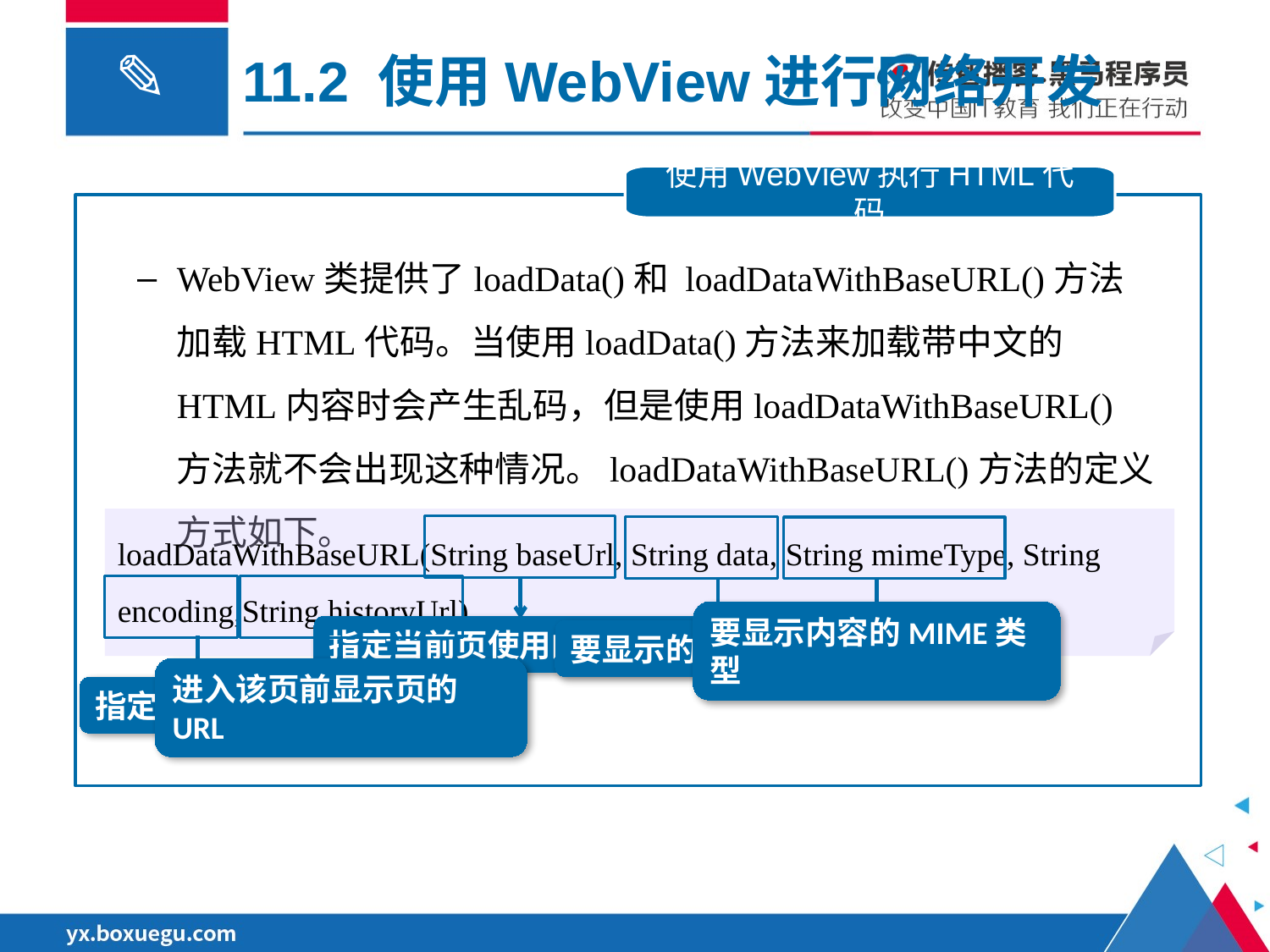

11.2 使用WebView进行网络开发
使用WebView执行HTML代码

WebView类提供了loadData()和 loadDataWithBaseURL()方法加载HTML代码。当使用loadData()方法来加载带中文的HTML内容时会产生乱码，但是使用loadDataWithBaseURL()方法就不会出现这种情况。loadDataWithBaseURL()方法的定义方式如下。
loadDataWithBaseURL(String baseUrl, String data, String mimeType, String encoding,String historyUrl)

指定当前页使用的基本URL
要显示的字符串数据
要显示内容的MIME类型
指定数据的编码方式
进入该页前显示页的URL